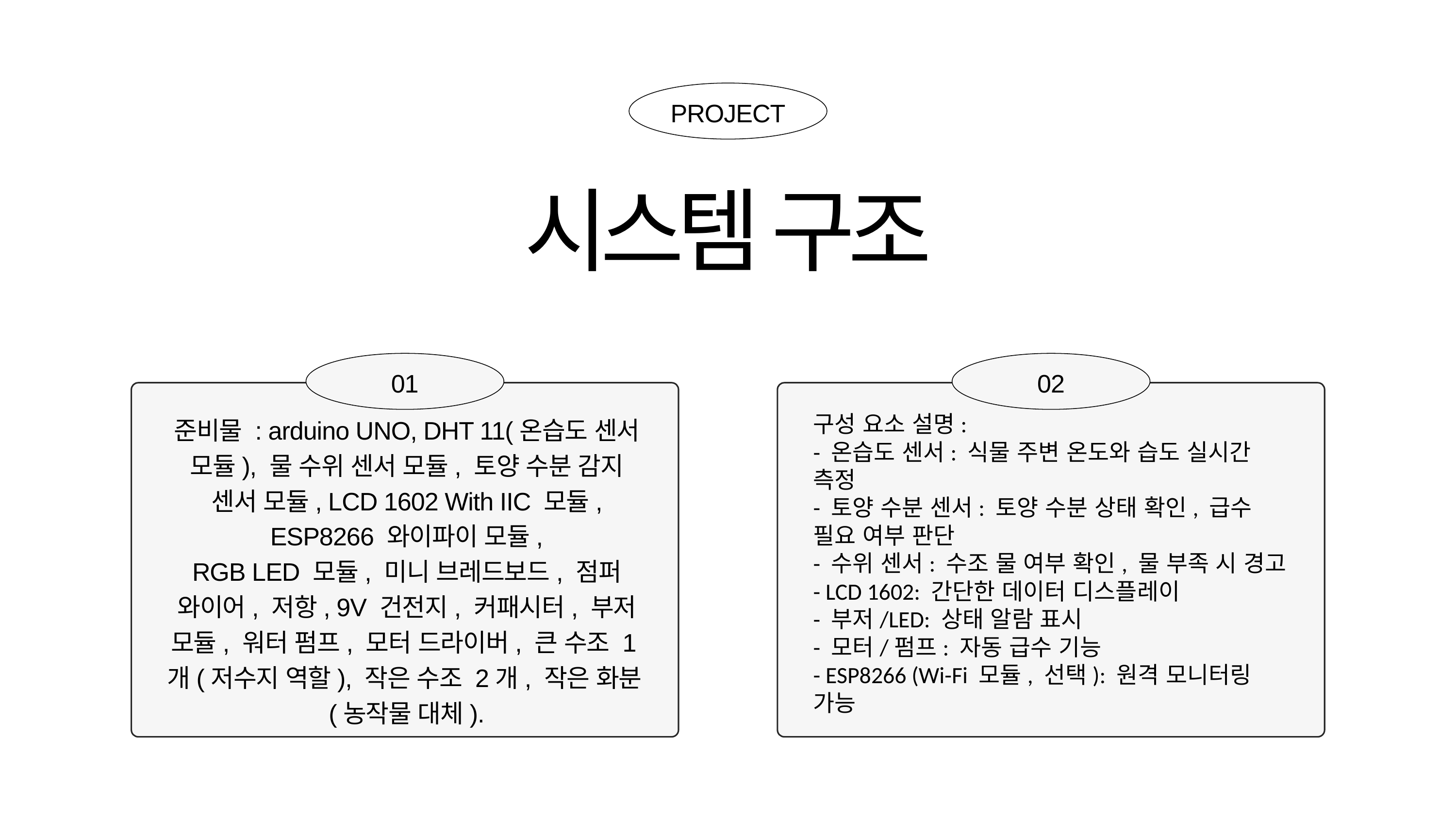

PROJECT
시스템 구조

01
02

준비물 : arduino UNO, DHT 11(온습도 센서 모듈), 물 수위 센서 모듈, 토양 수분 감지 센서 모듈, LCD 1602 With IIC 모듈, ESP8266 와이파이 모듈,
RGB LED 모듈, 미니 브레드보드, 점퍼 와이어, 저항, 9V 건전지, 커패시터, 부저 모듈, 워터 펌프, 모터 드라이버, 큰 수조 1개(저수지 역할), 작은 수조 2개, 작은 화분(농작물 대체).
구성 요소 설명:
- 온습도 센서: 식물 주변 온도와 습도 실시간 측정
- 토양 수분 센서: 토양 수분 상태 확인, 급수 필요 여부 판단
- 수위 센서: 수조 물 여부 확인, 물 부족 시 경고
- LCD 1602: 간단한 데이터 디스플레이
- 부저/LED: 상태 알람 표시
- 모터/펌프: 자동 급수 기능
- ESP8266 (Wi-Fi 모듈, 선택): 원격 모니터링 가능